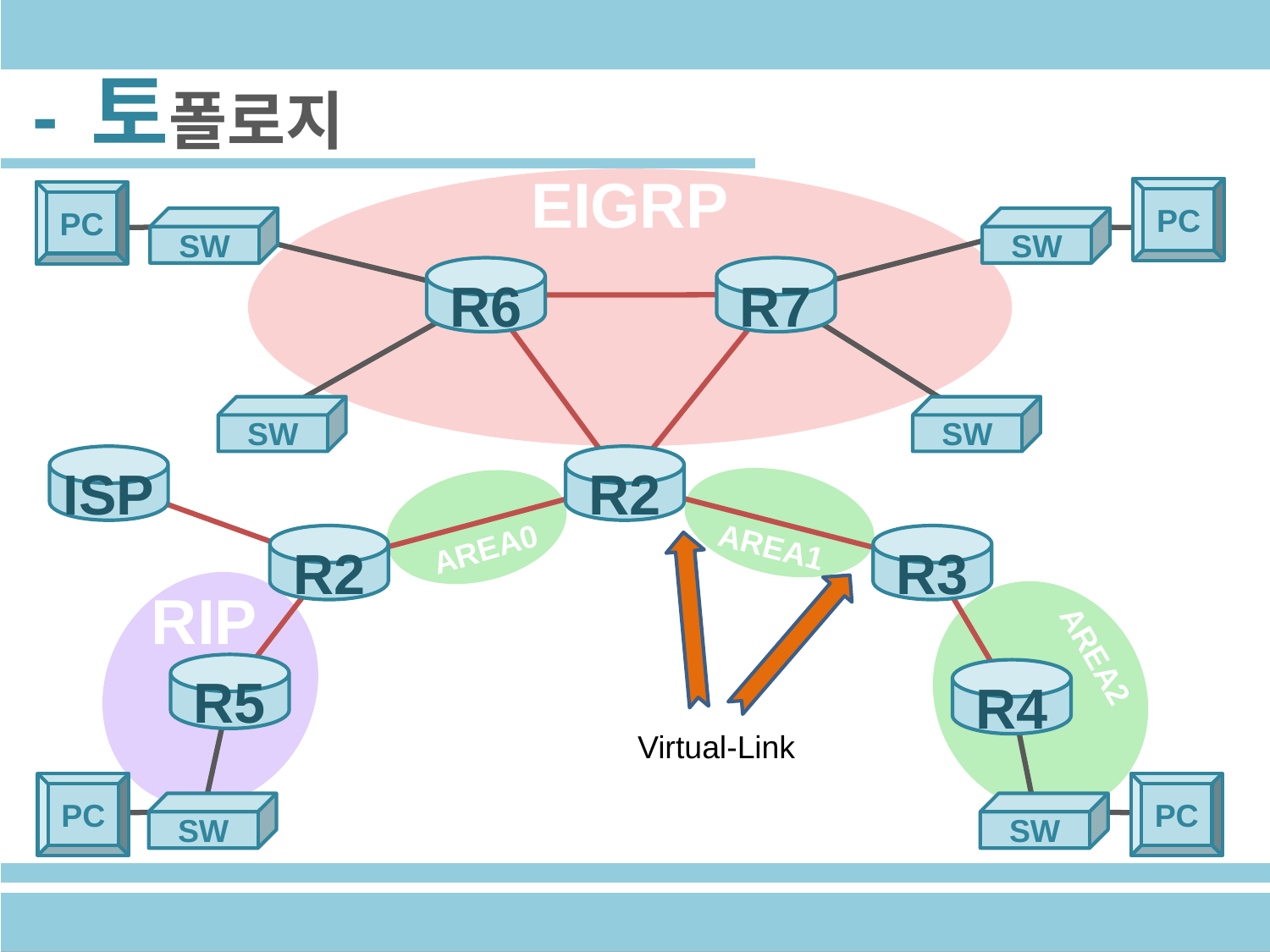

- 토폴로지
EIGRP

PC
PC
PC
PC
SW
SW
SW
SW
SW
SW
R6
R7
ISP
R2
R2
R3
R5
R4

AREA1
AREA0

RIP

AREA2
Virtual-Link